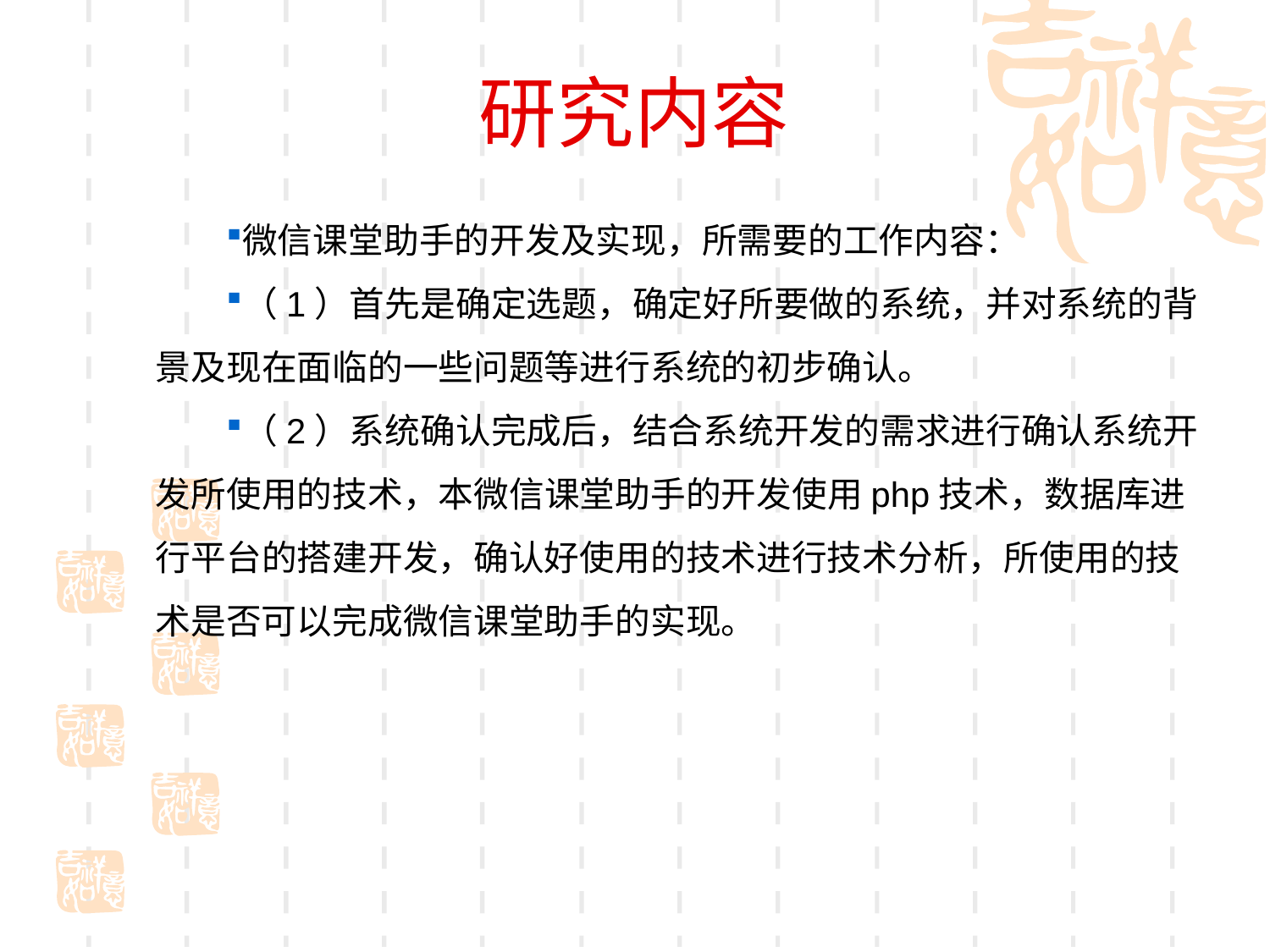

# 研究内容
微信课堂助手的开发及实现，所需要的工作内容：
（1）首先是确定选题，确定好所要做的系统，并对系统的背景及现在面临的一些问题等进行系统的初步确认。
（2）系统确认完成后，结合系统开发的需求进行确认系统开发所使用的技术，本微信课堂助手的开发使用php技术，数据库进行平台的搭建开发，确认好使用的技术进行技术分析，所使用的技术是否可以完成微信课堂助手的实现。